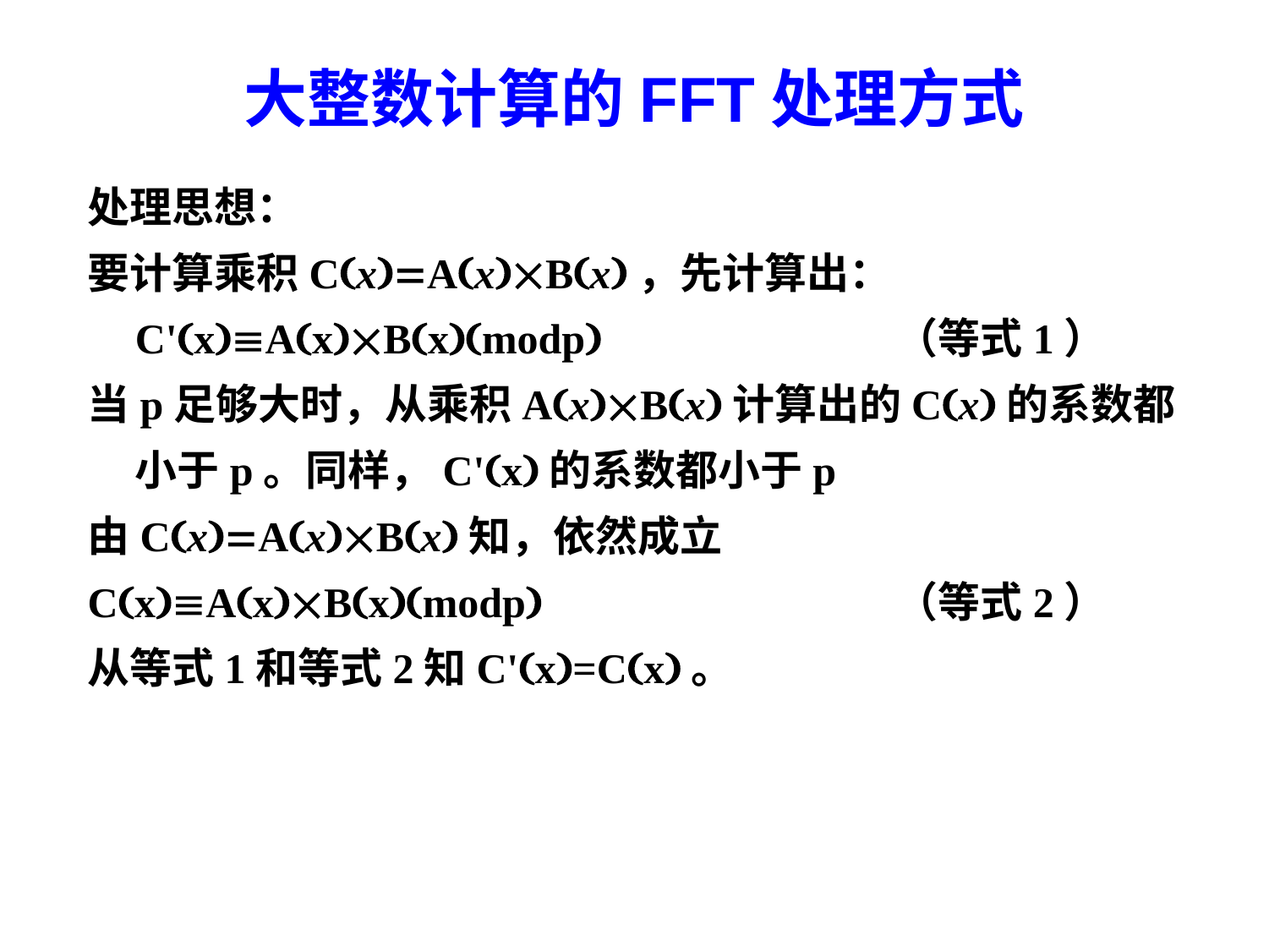

# 大整数计算的FFT处理方式
处理思想：
要计算乘积C(x)=A(x)×B(x)，先计算出：C'(x)≡A(x)×B(x)(modp)                         	（等式1）
当p足够大时，从乘积A(x)×B(x)计算出的C(x)的系数都小于p。同样，C'(x)的系数都小于p
由C(x)=A(x)×B(x)知，依然成立
C(x)≡A(x)×B(x)(modp)         			（等式2）
从等式1和等式2知C'(x)=C(x)。